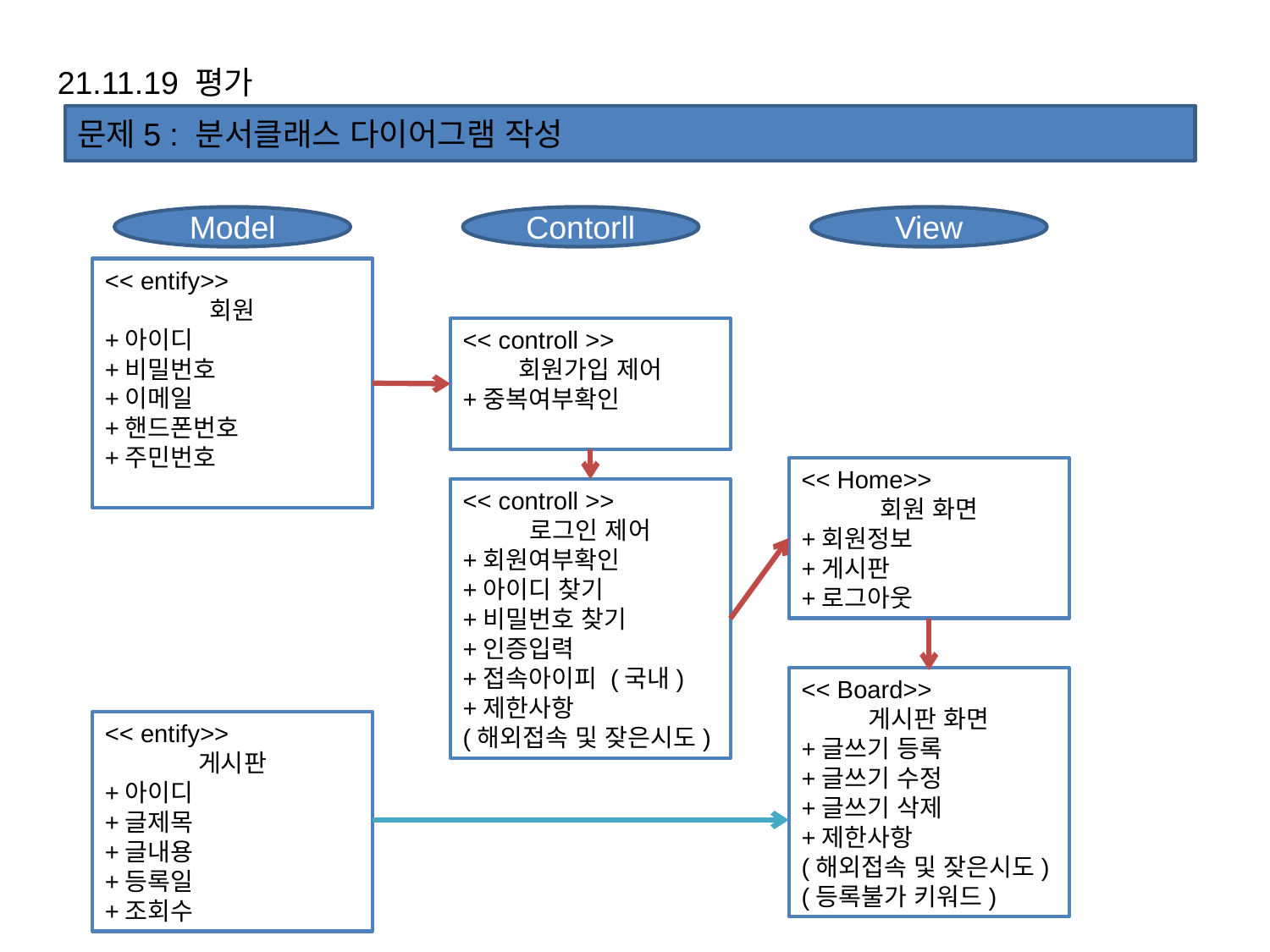

21.11.19 평가
문제5 : 분서클래스 다이어그램 작성
Model
Contorll
View
<< entify>>
회원
+아이디
+비밀번호
+이메일
+핸드폰번호
+주민번호
<< controll >>
회원가입 제어
+중복여부확인

<< Home>>
회원 화면
+회원정보
+게시판
+로그아웃
<< controll >>
로그인 제어
+회원여부확인
+아이디 찾기
+비밀번호 찾기
+인증입력
+접속아이피 (국내)
+제한사항
(해외접속 및 잦은시도)
<< Board>>
게시판 화면
+글쓰기 등록
+글쓰기 수정
+글쓰기 삭제
+제한사항
(해외접속 및 잦은시도)
(등록불가 키워드)
<< entify>>
게시판
+아이디
+글제목
+글내용
+등록일
+조회수